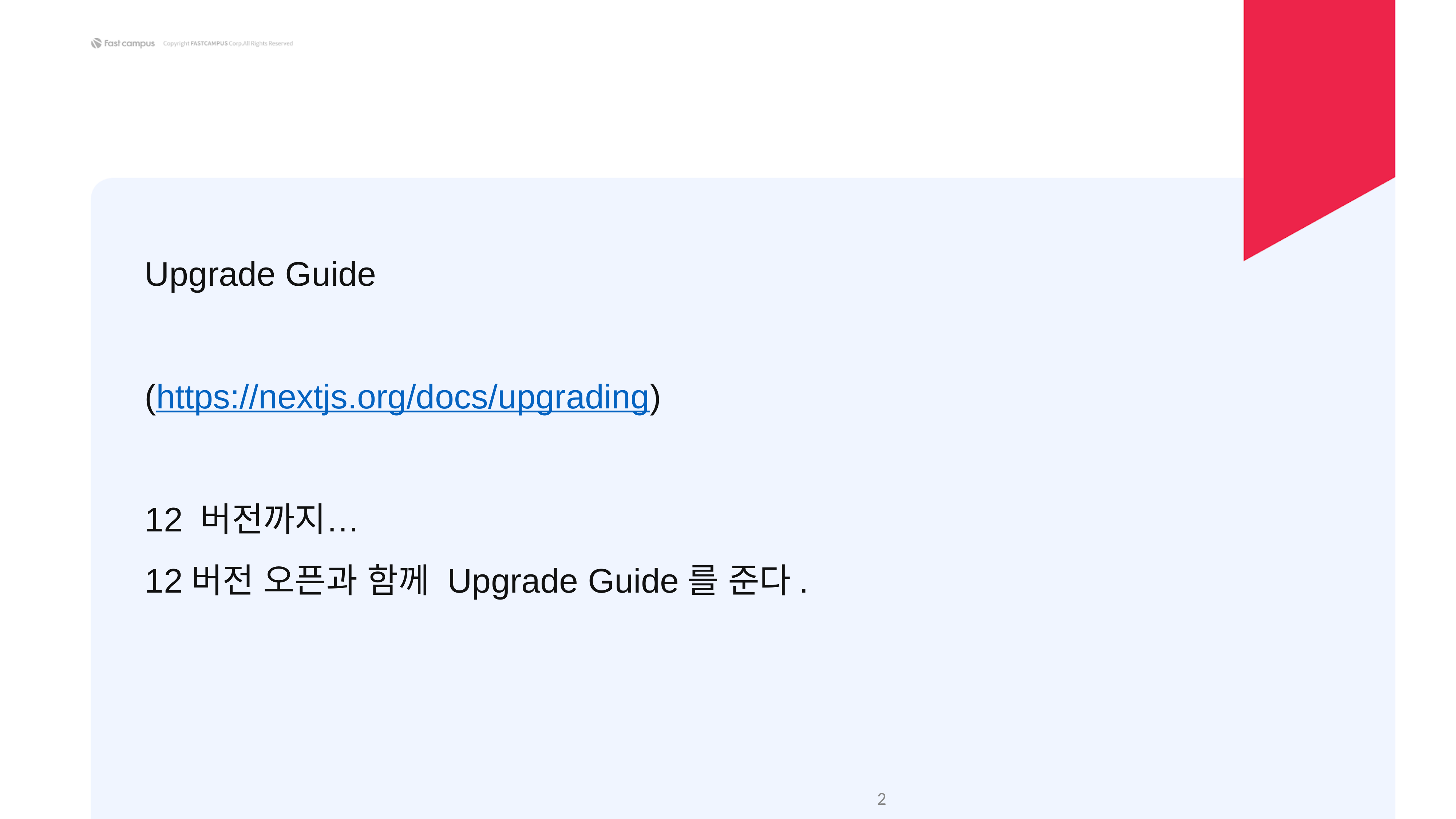

Upgrade Guide

(https://nextjs.org/docs/upgrading)

12 버전까지…
12버전 오픈과 함께 Upgrade Guide를 준다.
2